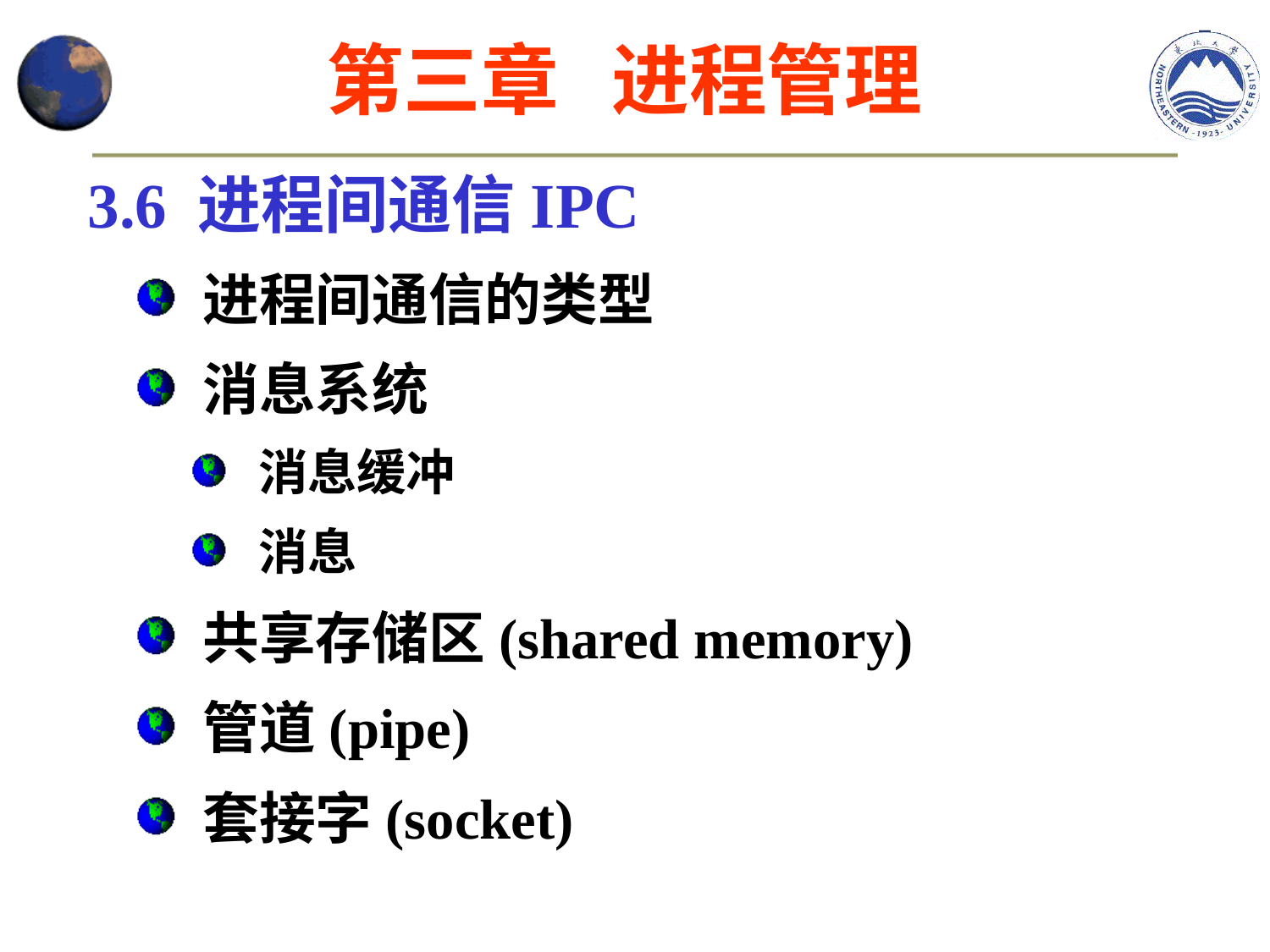

第三章   进程管理
3.6 进程间通信IPC
进程间通信的类型
消息系统
消息缓冲
消息
共享存储区(shared memory)
管道(pipe)
套接字(socket)